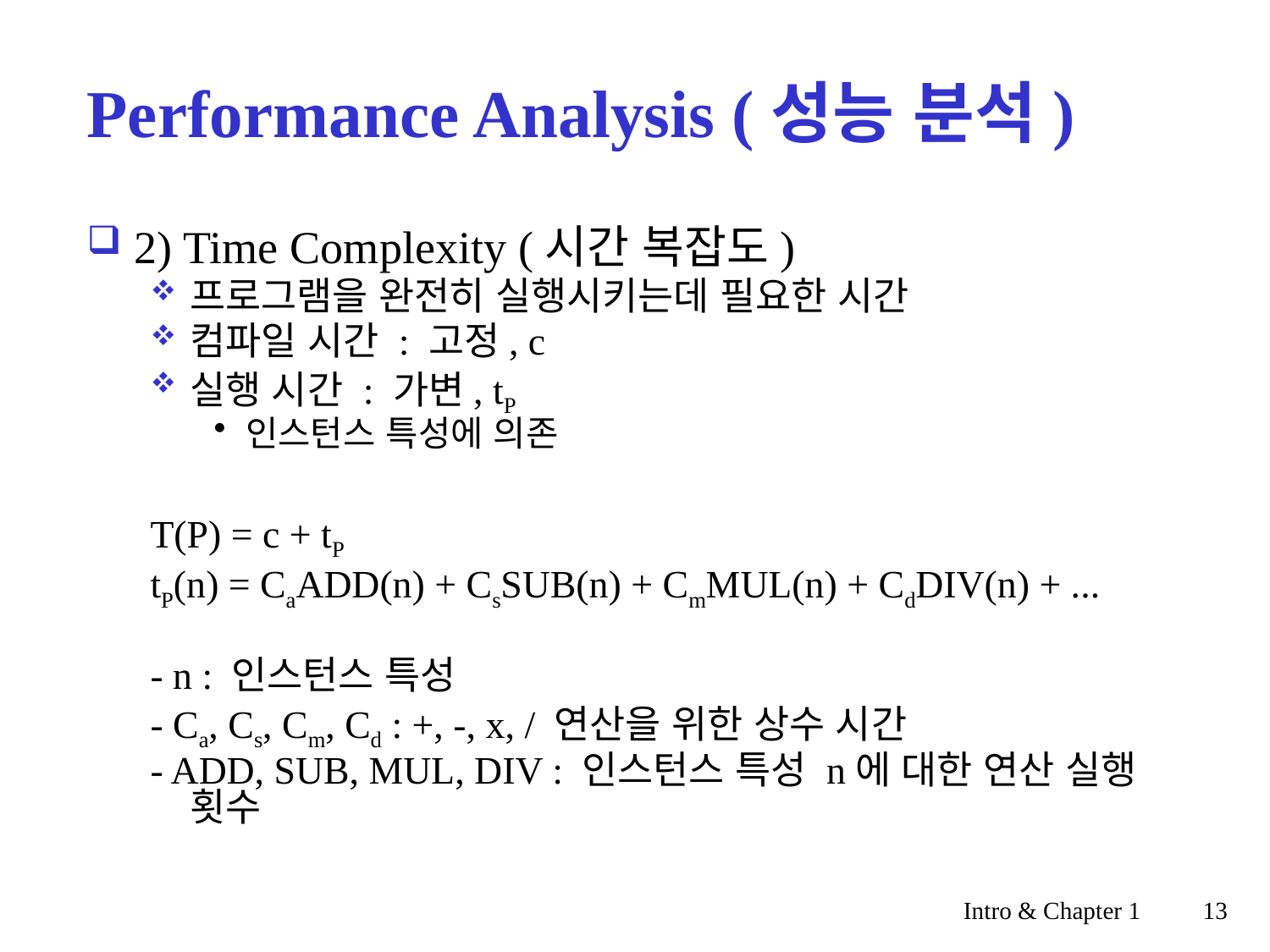

# Performance Analysis (성능 분석)
2) Time Complexity (시간 복잡도)
프로그램을 완전히 실행시키는데 필요한 시간
컴파일 시간 : 고정, c
실행 시간 : 가변, tP
인스턴스 특성에 의존

T(P) = c + tP
tP(n) = CaADD(n) + CsSUB(n) + CmMUL(n) + CdDIV(n) + ...

- n : 인스턴스 특성
- Ca, Cs, Cm, Cd : +, -, x, / 연산을 위한 상수 시간
- ADD, SUB, MUL, DIV : 인스턴스 특성 n에 대한 연산 실행 횟수
Intro & Chapter 1
13